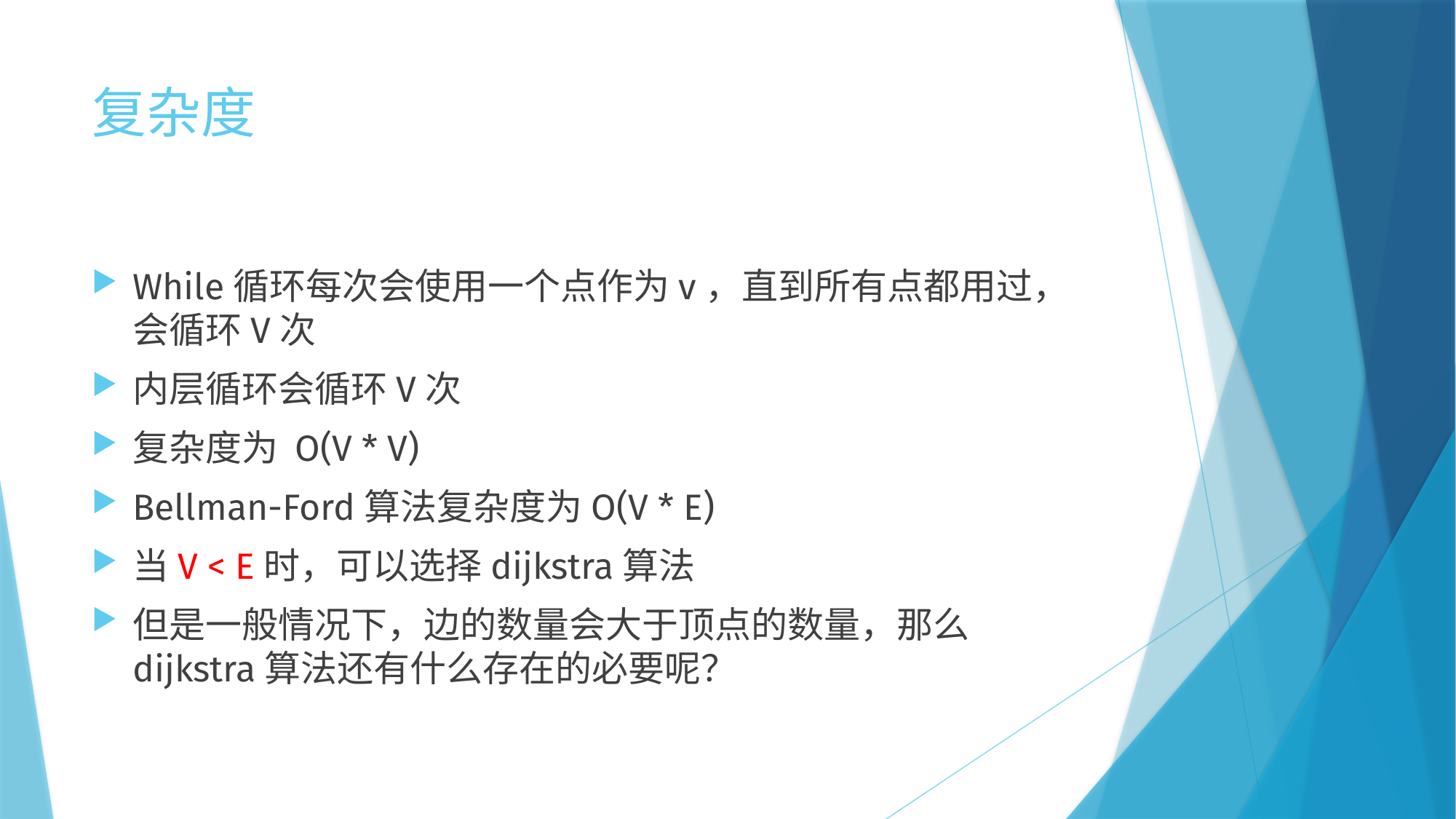

# 复杂度
While循环每次会使用一个点作为v，直到所有点都用过，会循环V次
内层循环会循环V次
复杂度为 O(V * V)
Bellman-Ford算法复杂度为O(V * E)
当V < E时，可以选择dijkstra算法
但是一般情况下，边的数量会大于顶点的数量，那么dijkstra算法还有什么存在的必要呢？